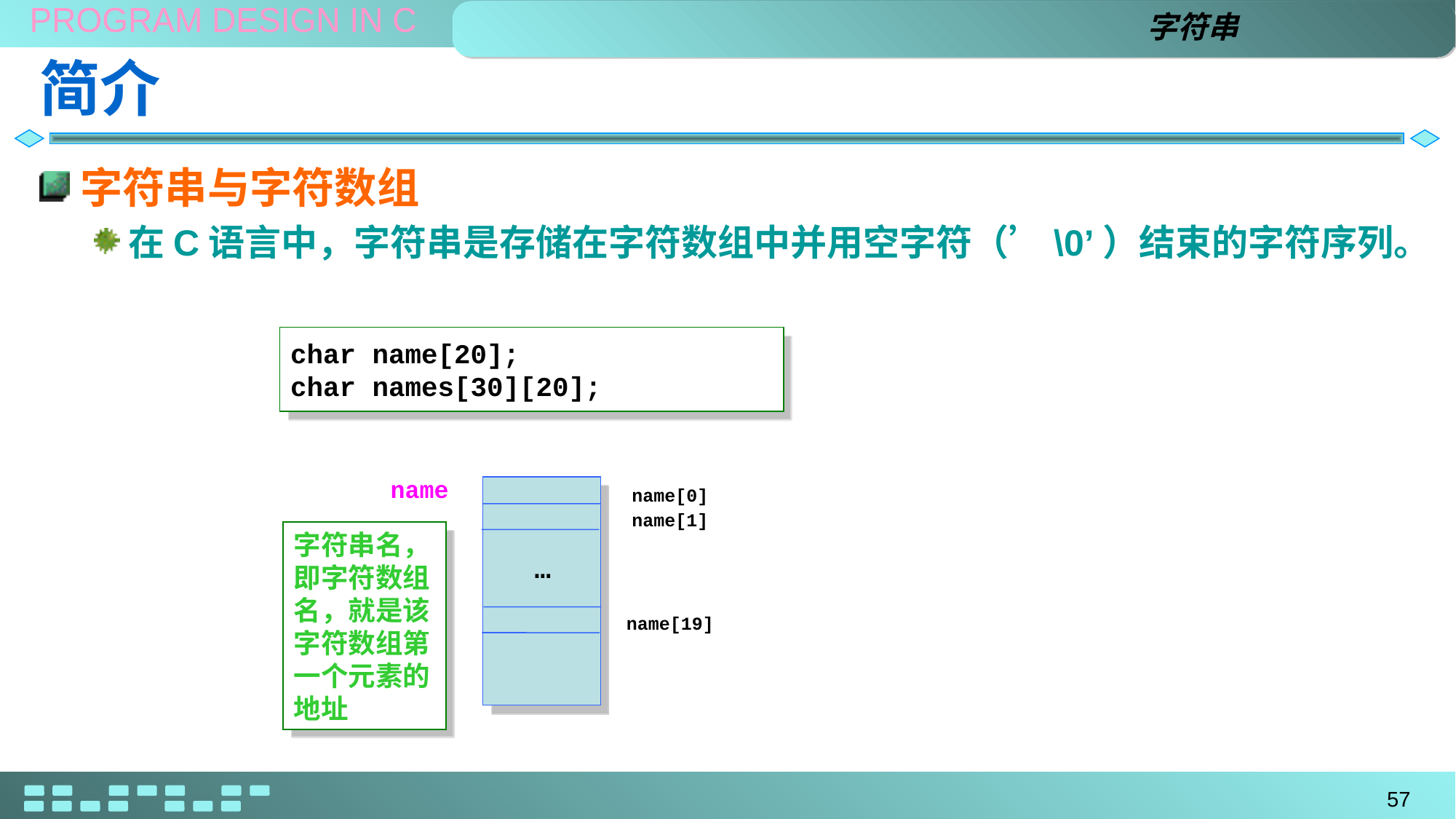

字符串
# 简介
字符串与字符数组
在C语言中，字符串是存储在字符数组中并用空字符（’\0’）结束的字符序列。
char name[20];
char names[30][20];
name

…

name[0]
name[1]
name[19]
字符串名，即字符数组名，就是该字符数组第一个元素的地址
57